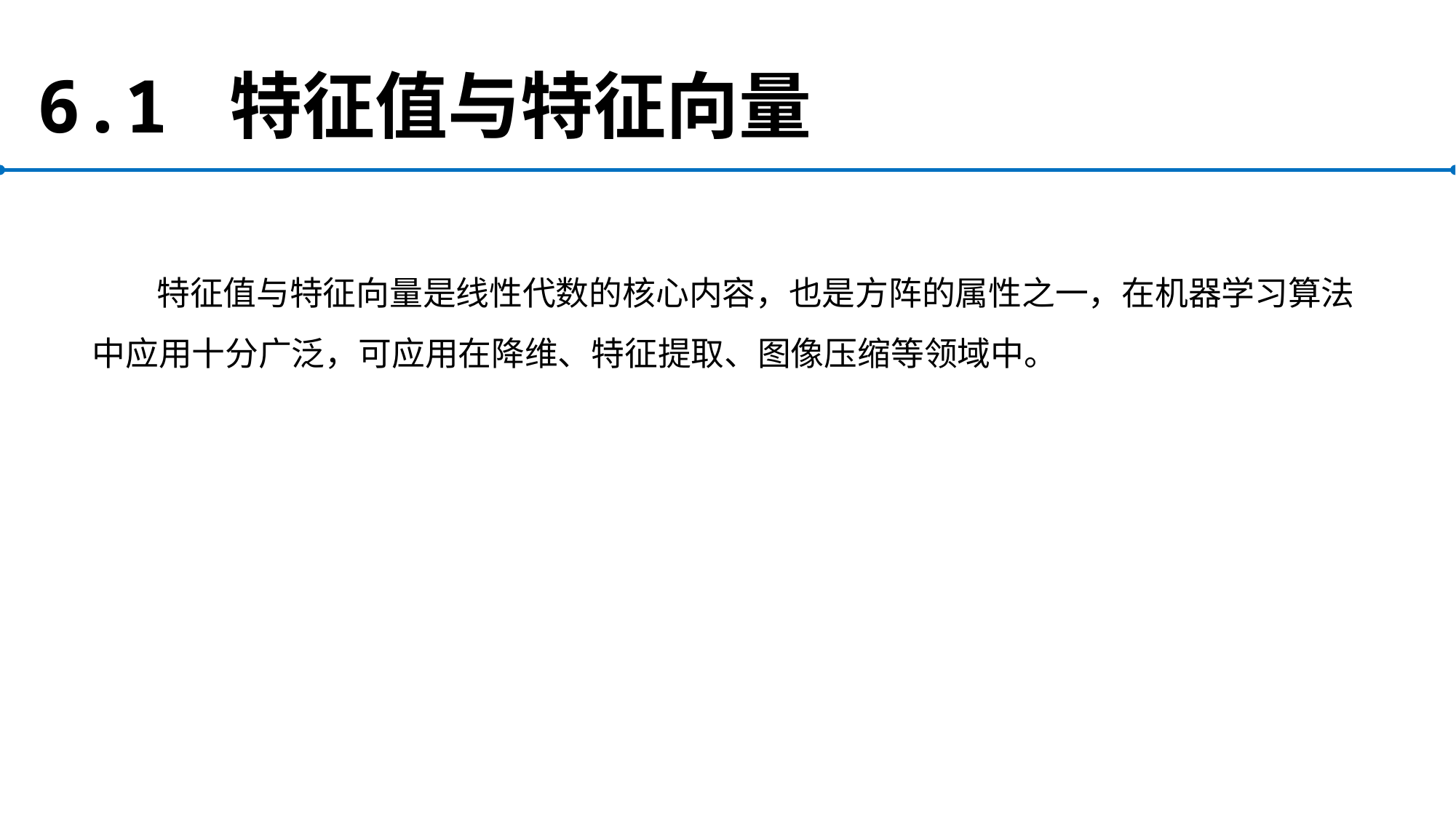

# 6.1 特征值与特征向量
特征值与特征向量是线性代数的核心内容，也是方阵的属性之一，在机器学习算法中应用十分广泛，可应用在降维、特征提取、图像压缩等领域中。